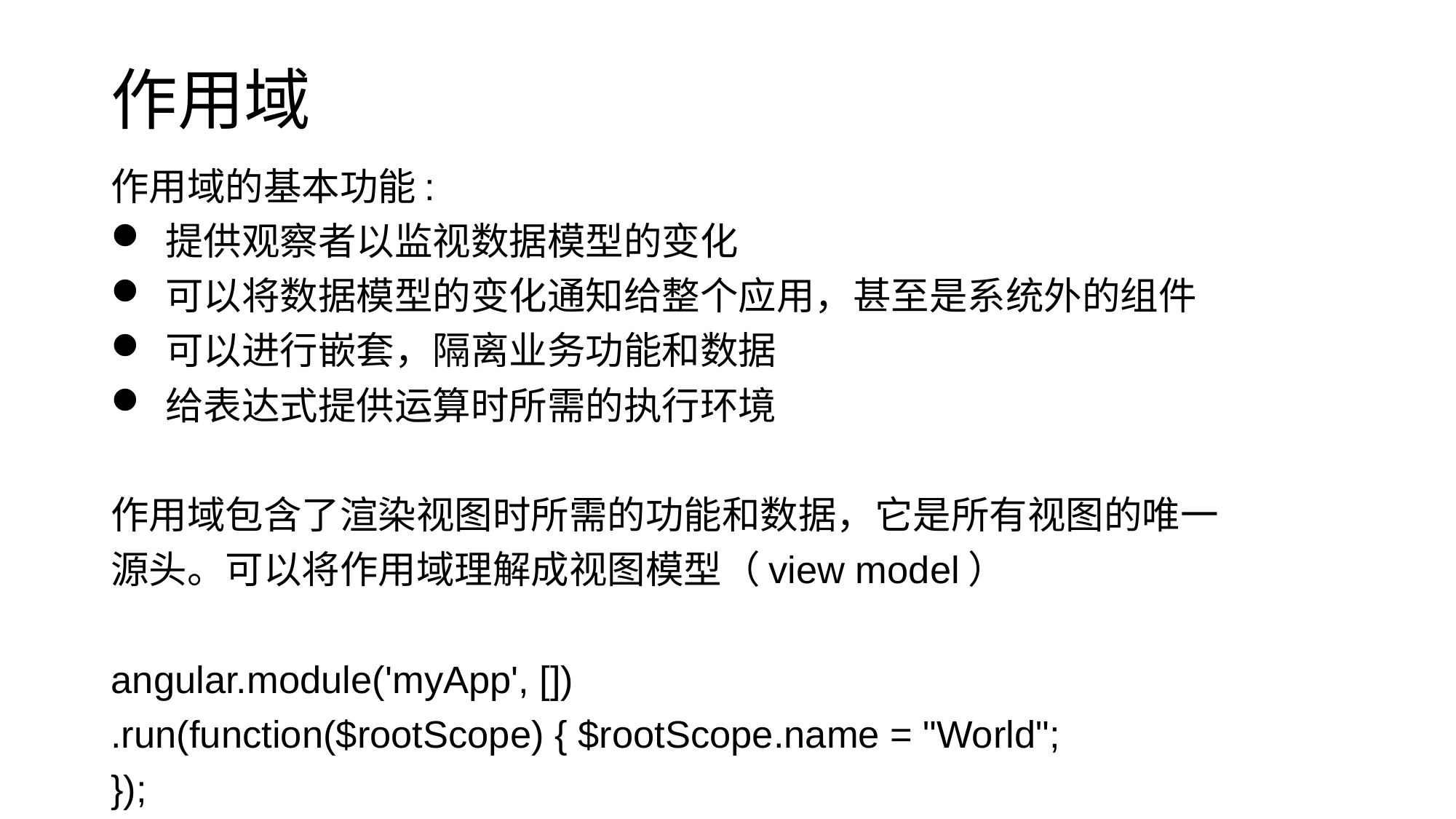

# 作用域
作用域的基本功能:
提供观察者以监视数据模型的变化
可以将数据模型的变化通知给整个应用，甚至是系统外的组件
可以进行嵌套，隔离业务功能和数据
给表达式提供运算时所需的执行环境

作用域包含了渲染视图时所需的功能和数据，它是所有视图的唯一
源头。可以将作用域理解成视图模型（view model）

angular.module('myApp', [])
.run(function($rootScope) { $rootScope.name = "World";
});